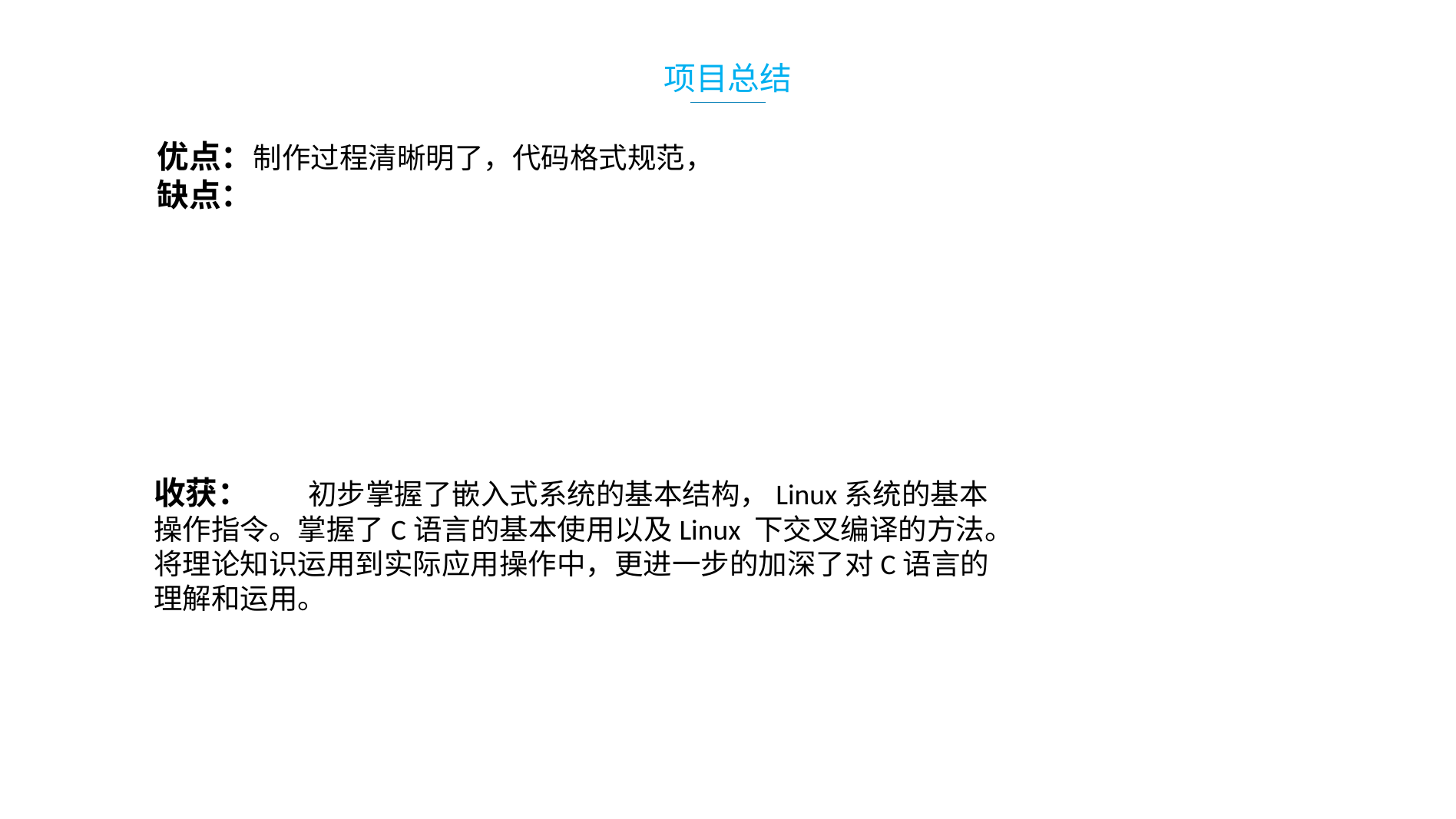

项目总结

优点：制作过程清晰明了，代码格式规范，
缺点：
收获：        初步掌握了嵌入式系统的基本结构，Linux系统的基本操作指令。掌握了C语言的基本使用以及Linux 下交叉编译的方法。将理论知识运用到实际应用操作中，更进一步的加深了对C语言的理解和运用。